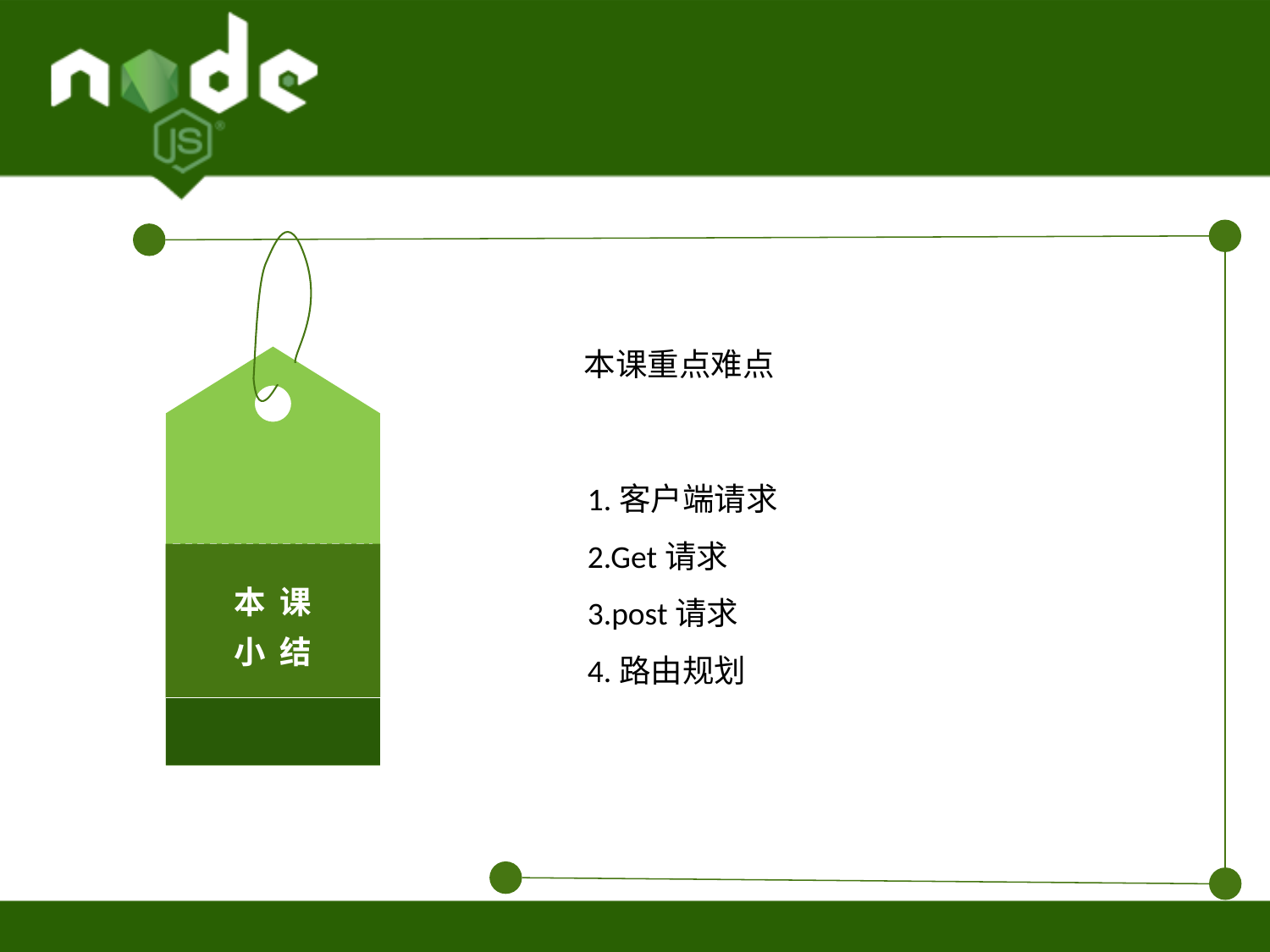

本  课
小  结

本课重点难点
1.客户端请求
2.Get请求
3.post请求
4.路由规划